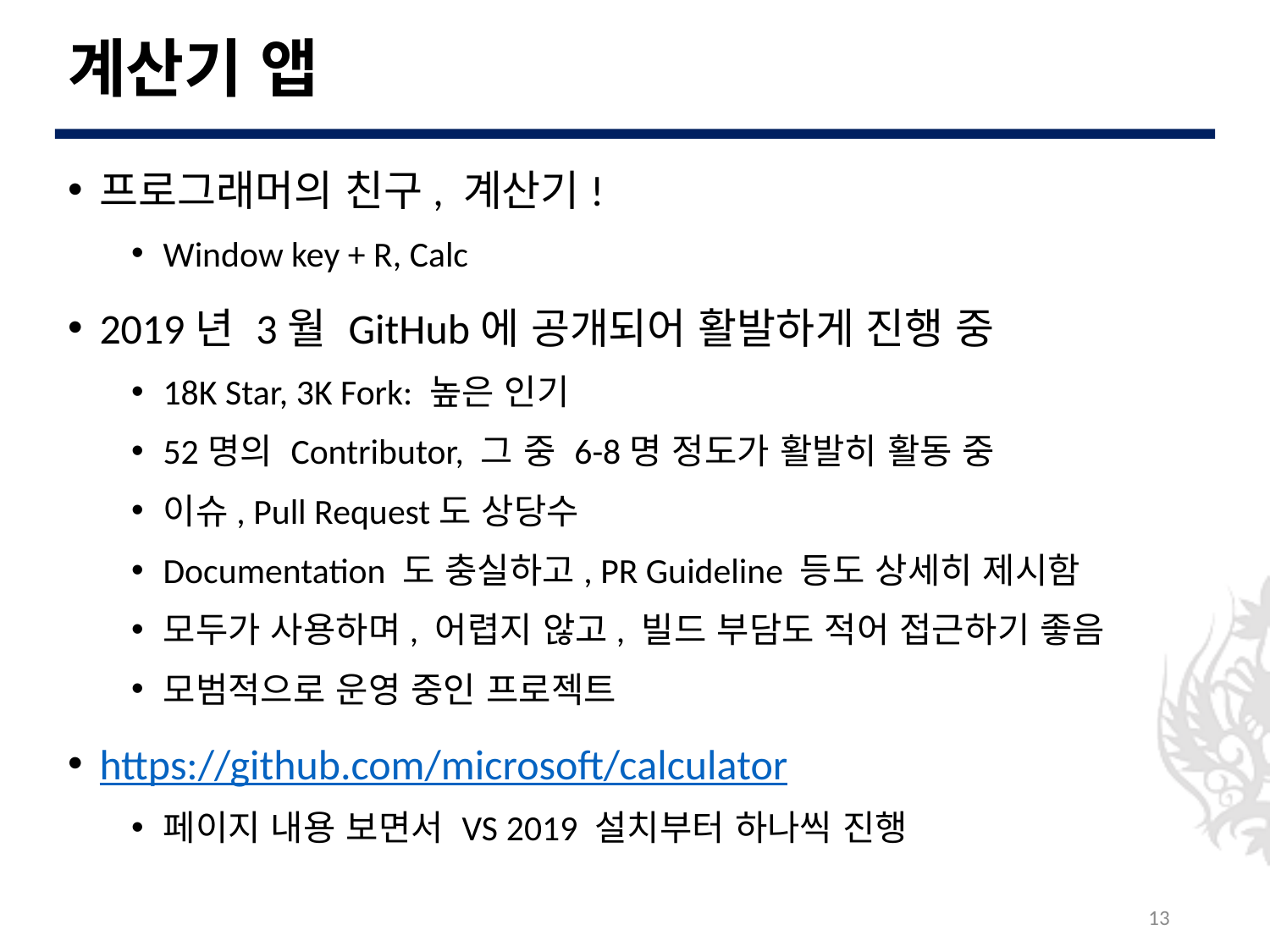

# 계산기 앱
프로그래머의 친구, 계산기!
Window key + R, Calc
2019년 3월 GitHub에 공개되어 활발하게 진행 중
18K Star, 3K Fork: 높은 인기
52명의 Contributor, 그 중 6-8명 정도가 활발히 활동 중
이슈, Pull Request도 상당수
Documentation 도 충실하고, PR Guideline 등도 상세히 제시함
모두가 사용하며, 어렵지 않고, 빌드 부담도 적어 접근하기 좋음
모범적으로 운영 중인 프로젝트
https://github.com/microsoft/calculator
페이지 내용 보면서 VS 2019 설치부터 하나씩 진행
13